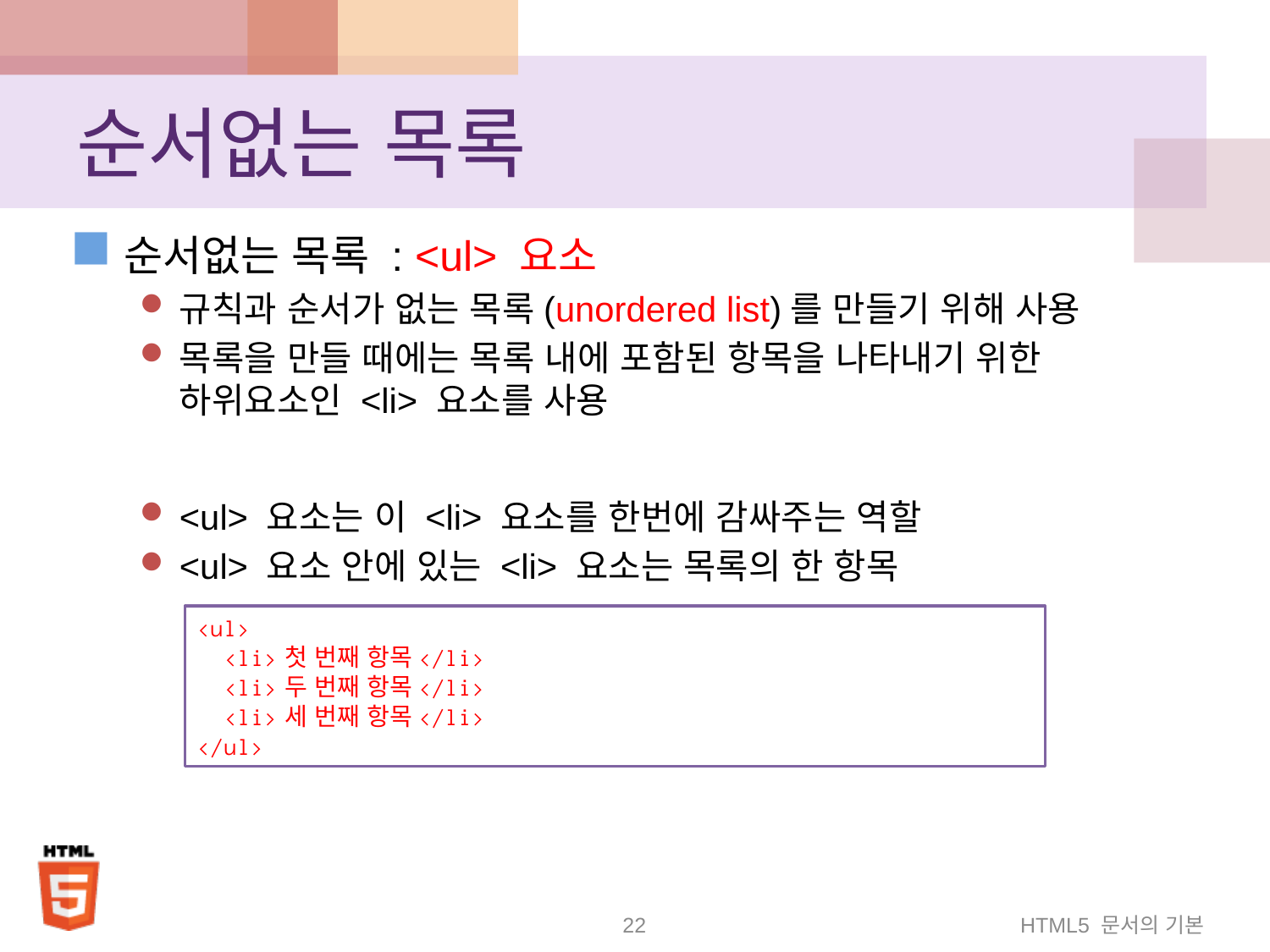

# 순서없는 목록
순서없는 목록 : <ul> 요소
규칙과 순서가 없는 목록(unordered list)를 만들기 위해 사용
목록을 만들 때에는 목록 내에 포함된 항목을 나타내기 위한 하위요소인 <li> 요소를 사용

<ul> 요소는 이 <li> 요소를 한번에 감싸주는 역할
<ul> 요소 안에 있는 <li> 요소는 목록의 한 항목
<ul>
  <li>첫 번째 항목</li>
  <li>두 번째 항목</li>
  <li>세 번째 항목</li>
</ul>
22
HTML5 문서의 기본